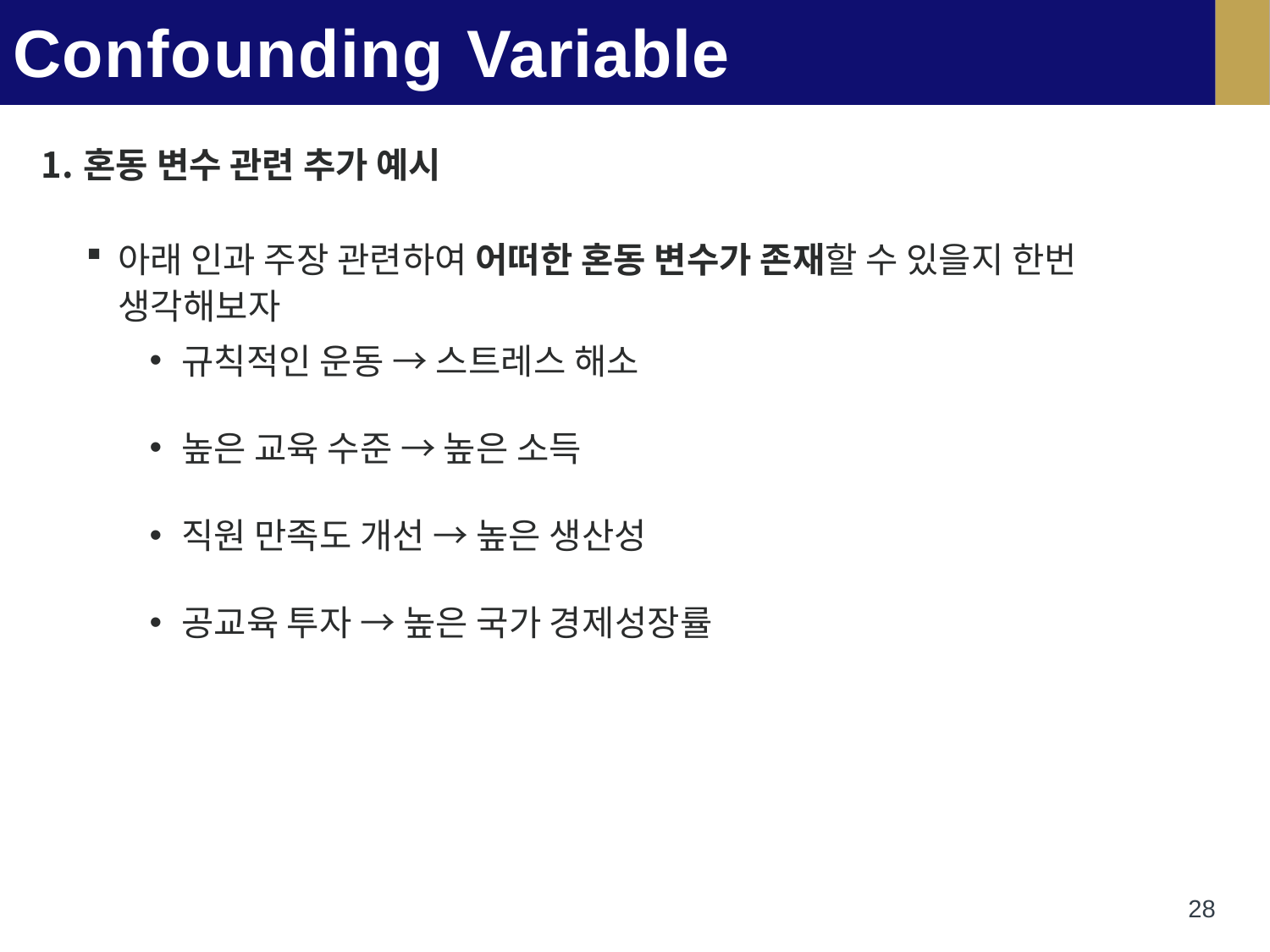

# Confounding Variable
혼동 변수 관련 추가 예시

아래 인과 주장 관련하여 어떠한 혼동 변수가 존재할 수 있을지 한번  생각해보자
규칙적인 운동 → 스트레스 해소

높은 교육 수준 → 높은 소득

직원 만족도 개선 → 높은 생산성

공교육 투자 → 높은 국가 경제성장률
28